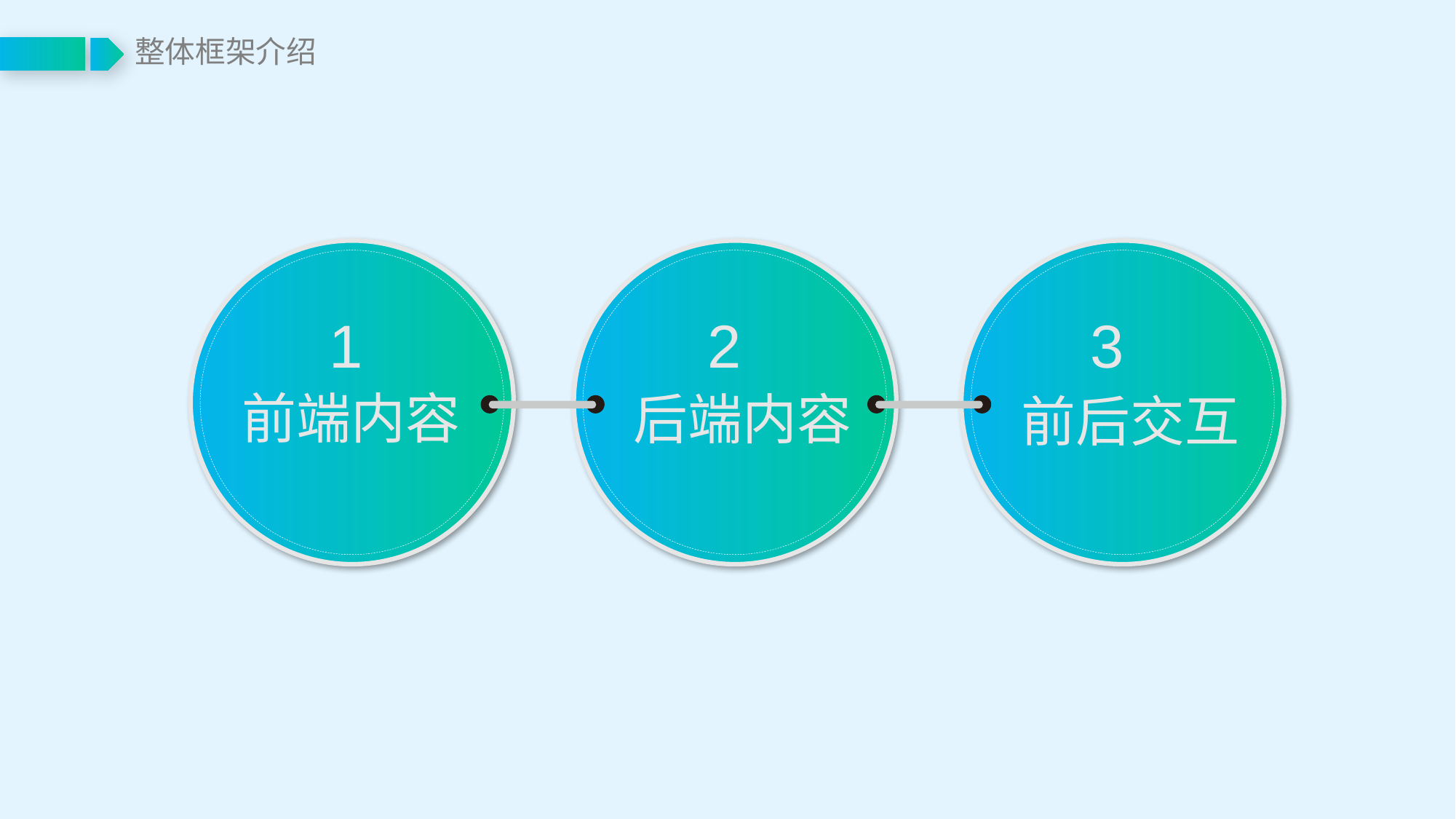

整体框架介绍

1
2
3
前端内容
后端内容
前后交互